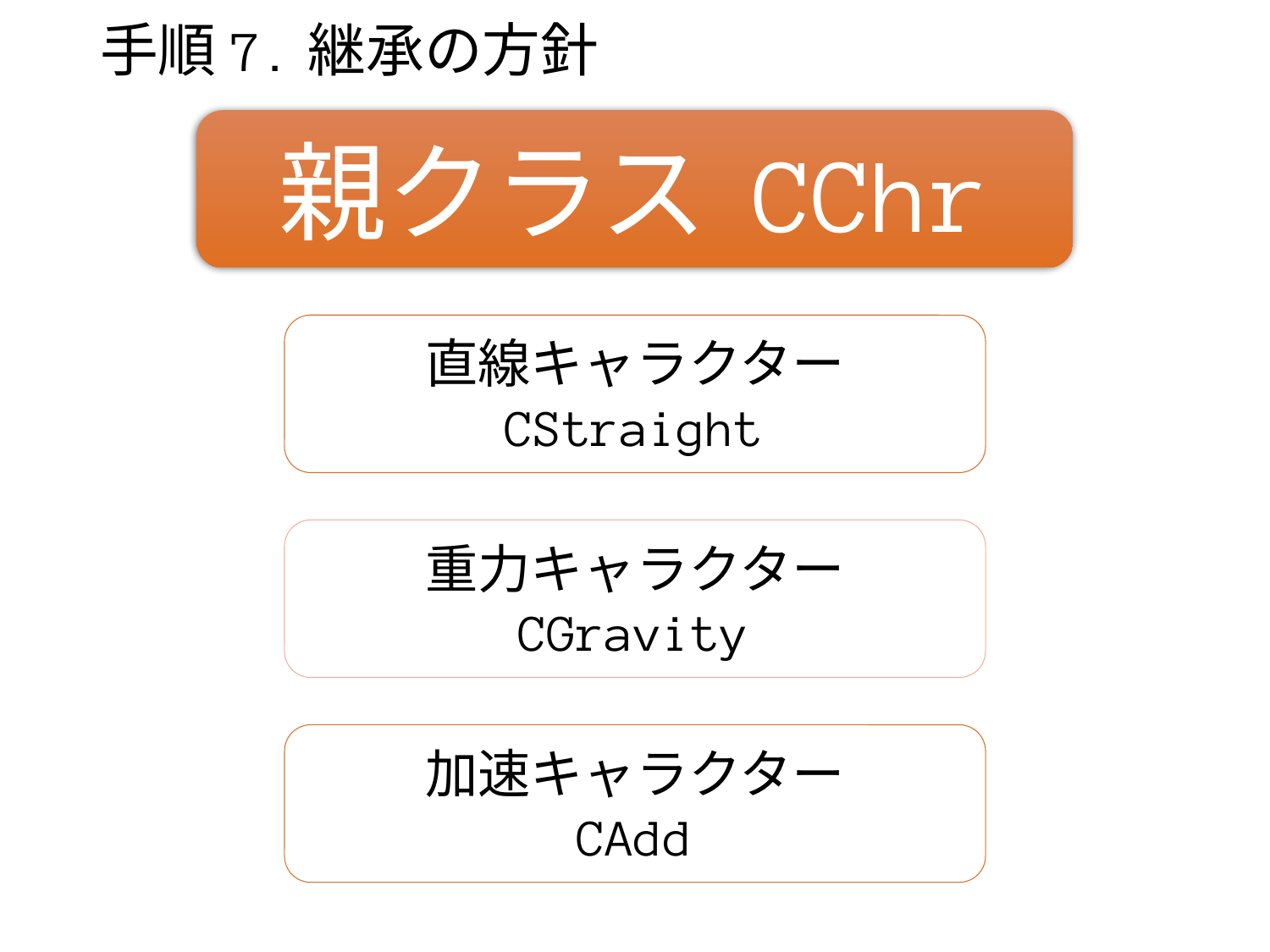

# 手順7.継承の方針
親クラス CChr
直線キャラクター
CStraight
重力キャラクター
CGravity
加速キャラクター
CAdd